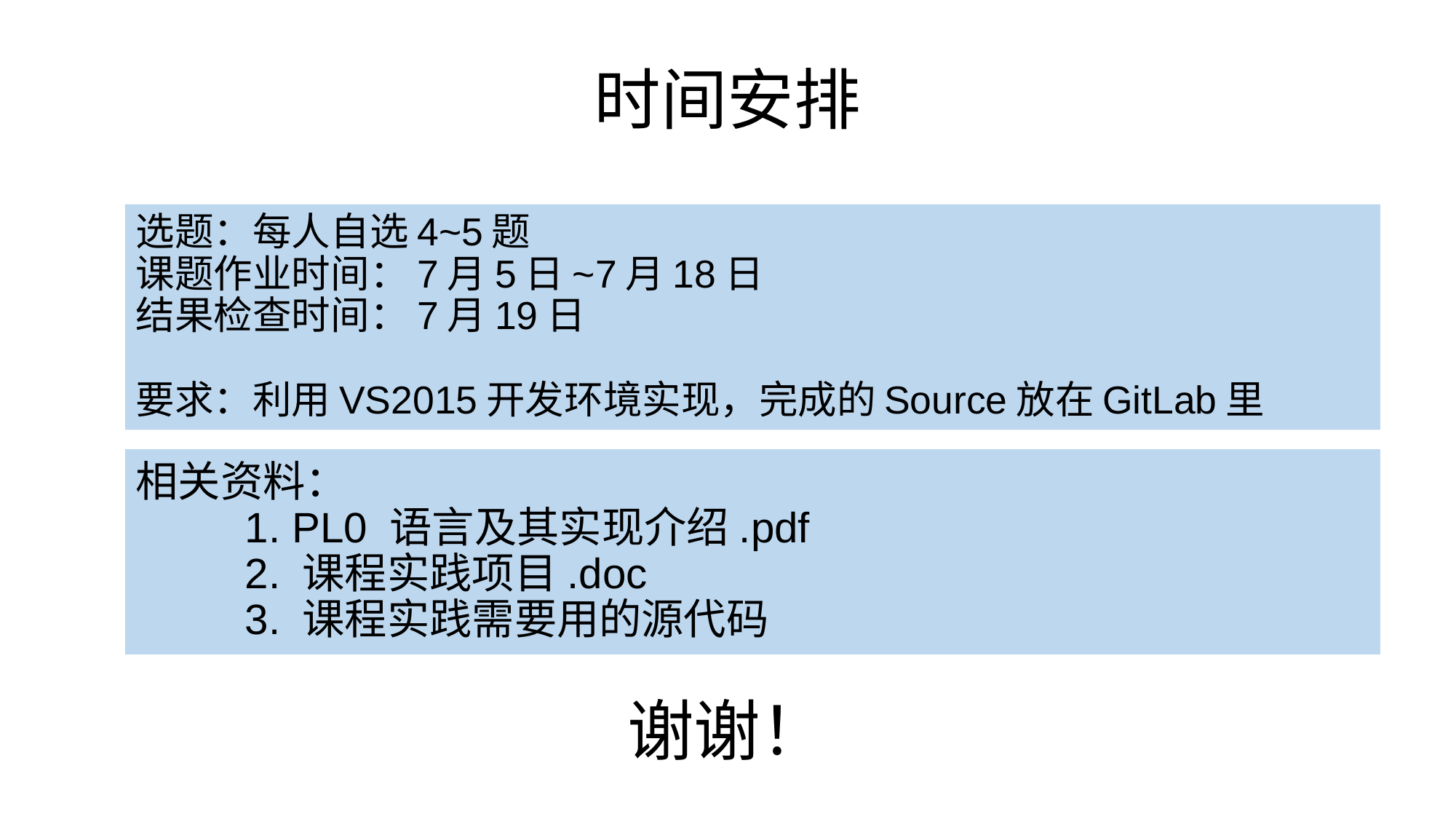

# 时间安排
选题：每人自选4~5题
课题作业时间：7月5日~7月18日
结果检查时间：7月19日

要求：利用VS2015开发环境实现，完成的Source放在GitLab里
相关资料：
	1. PL0 语言及其实现介绍.pdf
	2. 课程实践项目.doc
	3. 课程实践需要用的源代码
谢谢！